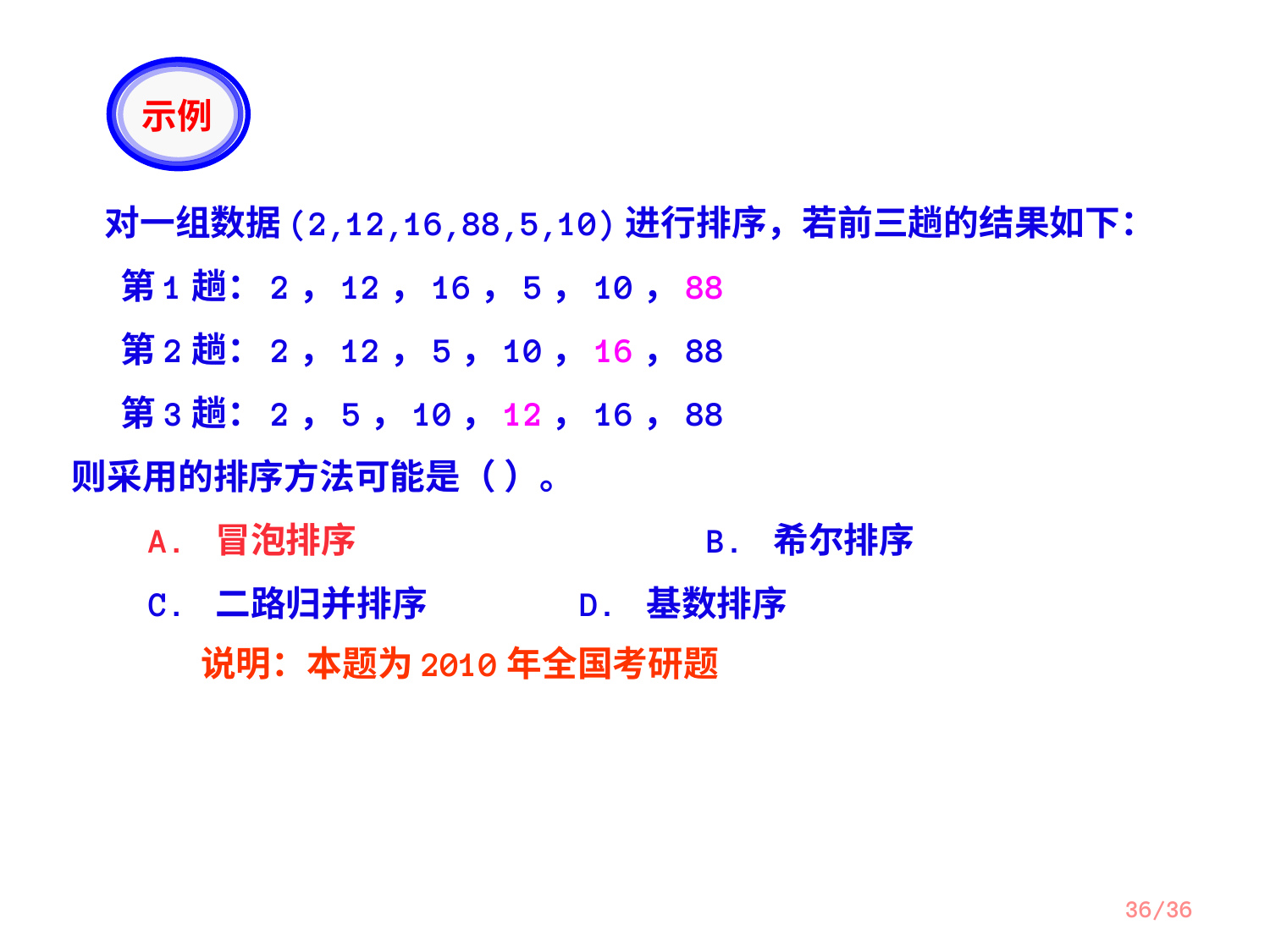

示例
   对一组数据(2,12,16,88,5,10)进行排序，若前三趟的结果如下：
     第1趟：2，12，16，5，10，88
     第2趟：2，12，5，10，16，88
     第3趟：2，5，10，12，16，88
则采用的排序方法可能是（ ）。
    A. 冒泡排序			B. 希尔排序
    C. 二路归并排序		D. 基数排序
说明：本题为2010年全国考研题
36/36